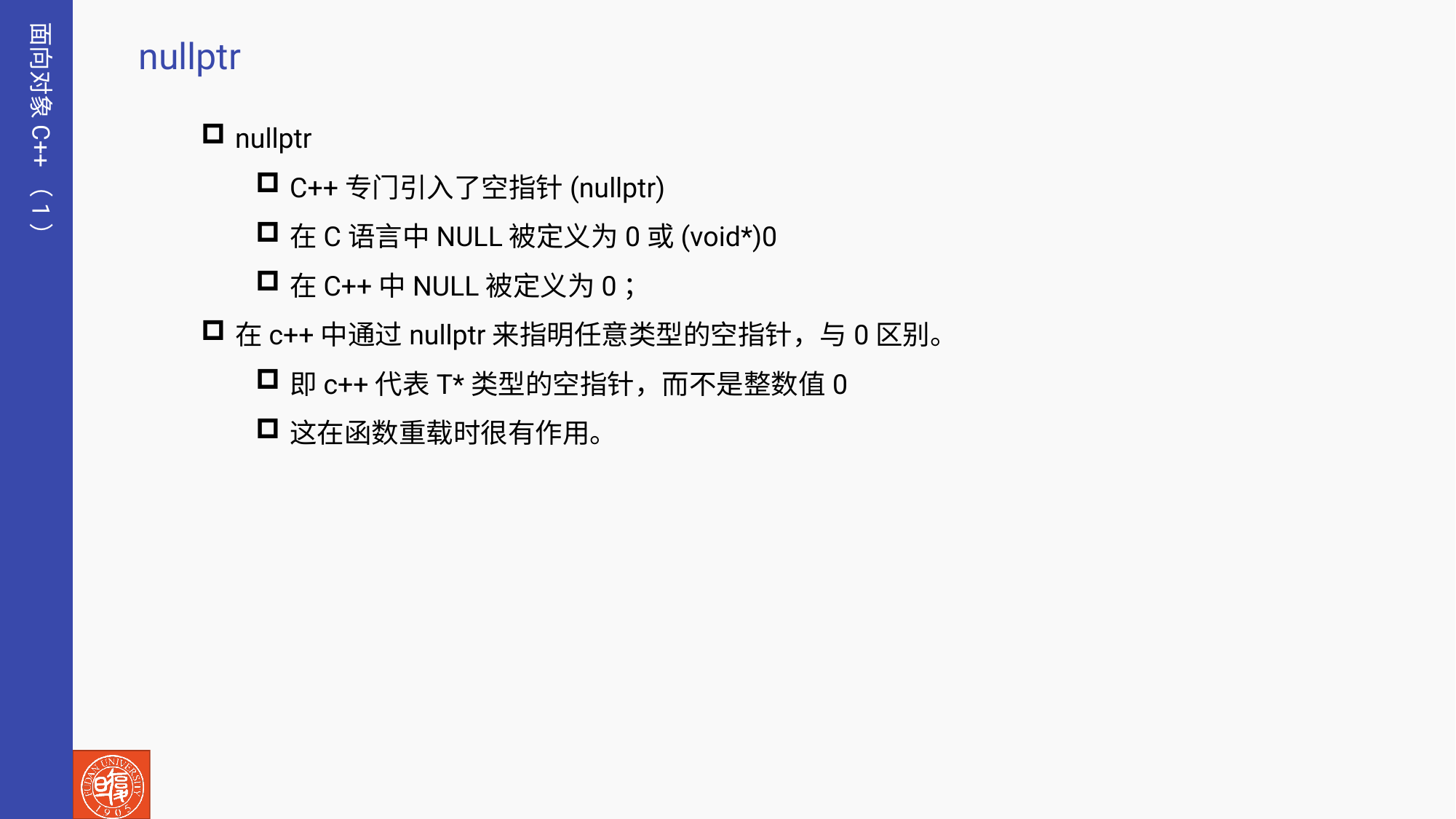

面向对象C++（1）
nullptr
nullptr
C++专门引入了空指针(nullptr)
在C语言中NULL被定义为0或(void*)0
在C++中NULL被定义为0；
在c++中通过nullptr来指明任意类型的空指针，与0区别。
即c++代表T*类型的空指针，而不是整数值0
这在函数重载时很有作用。